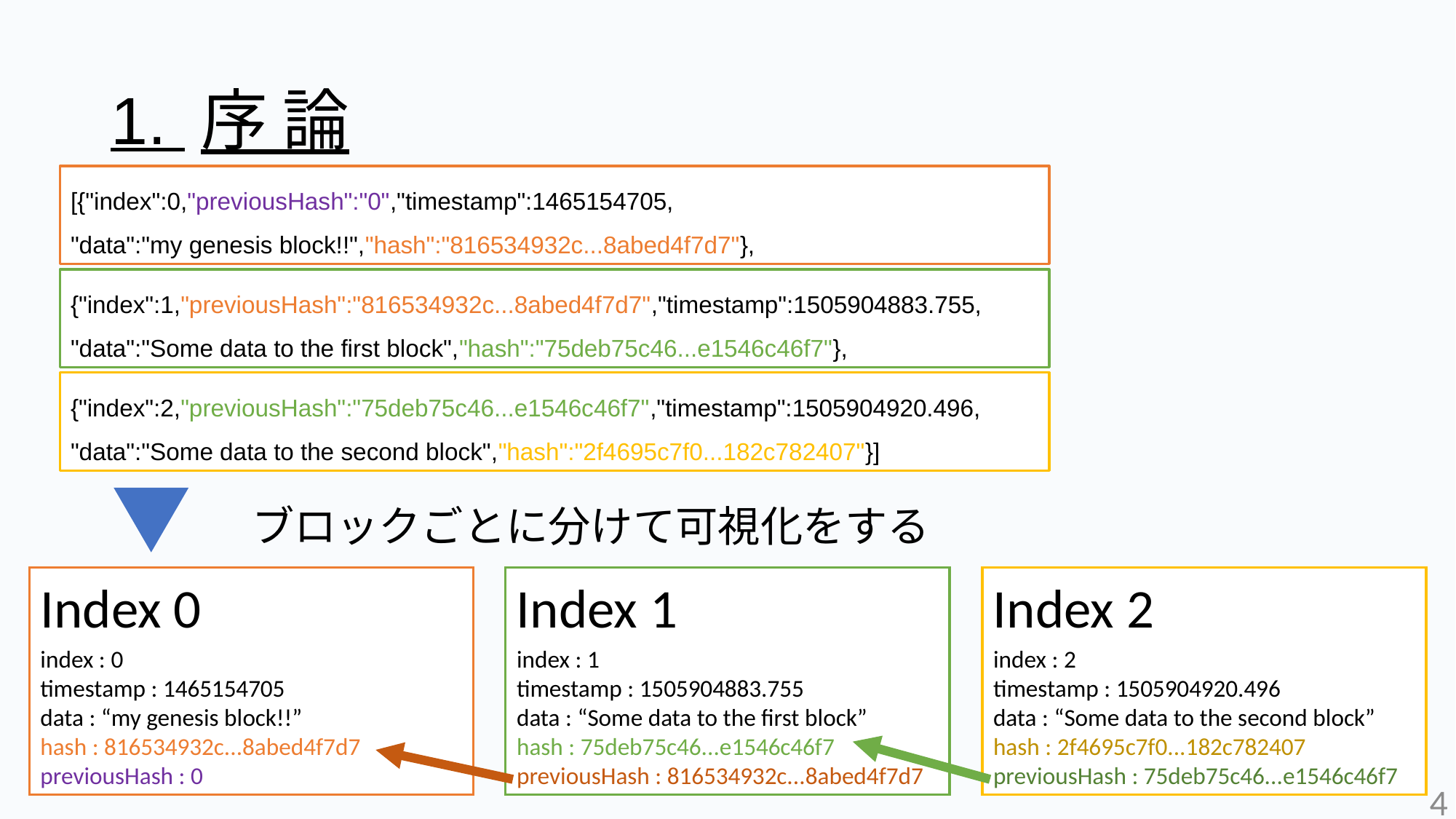

# 1. 序 論
[{"index":0,"previousHash":"0","timestamp":1465154705,
"data":"my genesis block!!","hash":"816534932c...8abed4f7d7"},
{"index":1,"previousHash":"816534932c...8abed4f7d7","timestamp":1505904883.755,
"data":"Some data to the first block","hash":"75deb75c46...e1546c46f7"},
{"index":2,"previousHash":"75deb75c46...e1546c46f7","timestamp":1505904920.496,
"data":"Some data to the second block","hash":"2f4695c7f0...182c782407"}]
ブロックごとに分けて可視化をする

Index 0
index : 0
timestamp : 1465154705
data : “my genesis block!!”
hash : 816534932c...8abed4f7d7
previousHash : 0
Index 1
index : 1
timestamp : 1505904883.755
data : “Some data to the first block”
hash : 75deb75c46...e1546c46f7
previousHash : 816534932c...8abed4f7d7
index : 2
timestamp : 1505904920.496
data : “Some data to the second block”
hash : 2f4695c7f0...182c782407
previousHash : 75deb75c46...e1546c46f7
Index 2
4